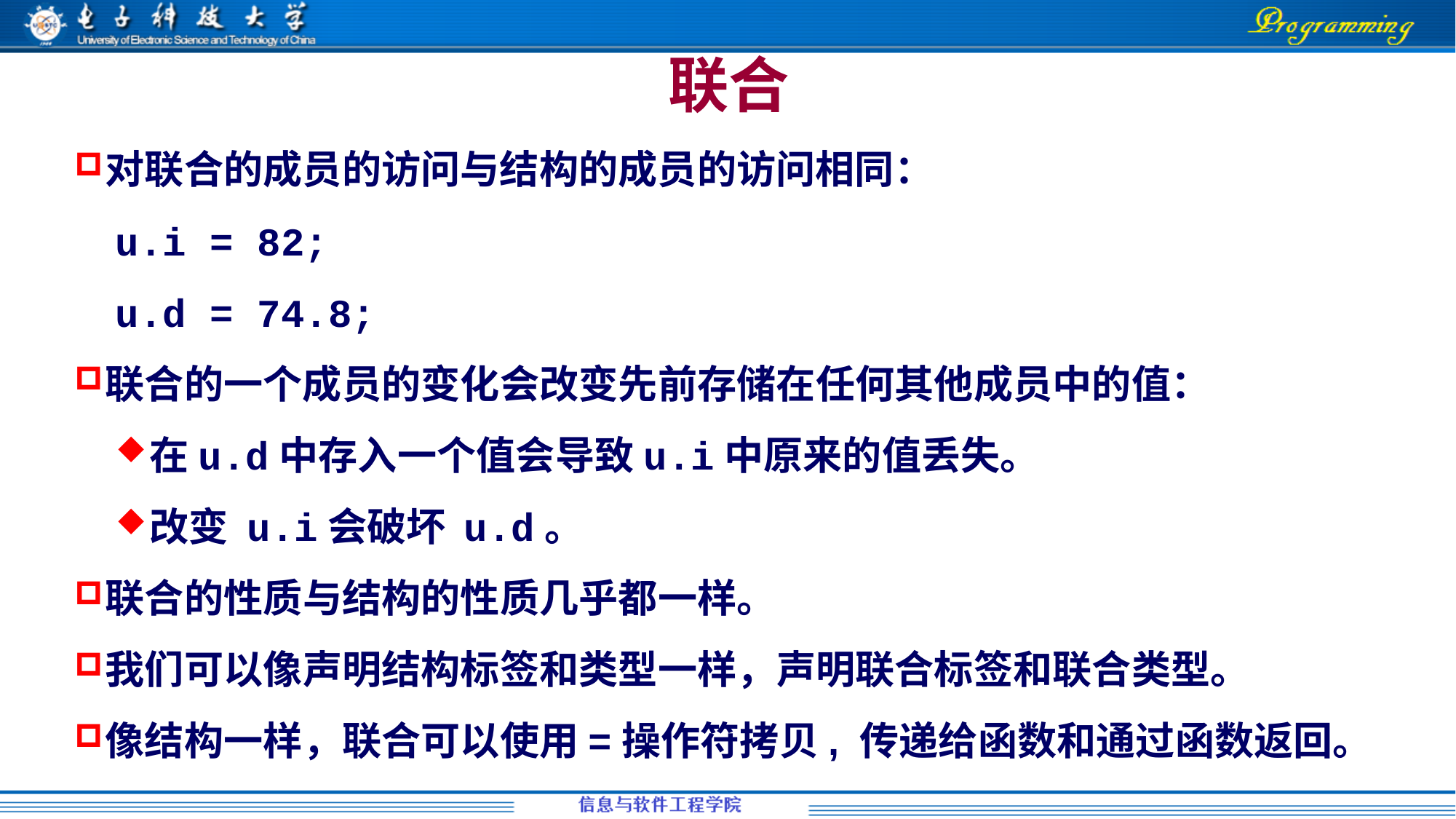

联合
对联合的成员的访问与结构的成员的访问相同：
u.i = 82;
u.d = 74.8;
联合的一个成员的变化会改变先前存储在任何其他成员中的值：
在u.d中存入一个值会导致u.i中原来的值丢失。
改变 u.i会破坏 u.d。
联合的性质与结构的性质几乎都一样。
我们可以像声明结构标签和类型一样，声明联合标签和联合类型。
像结构一样，联合可以使用=操作符拷贝, 传递给函数和通过函数返回。